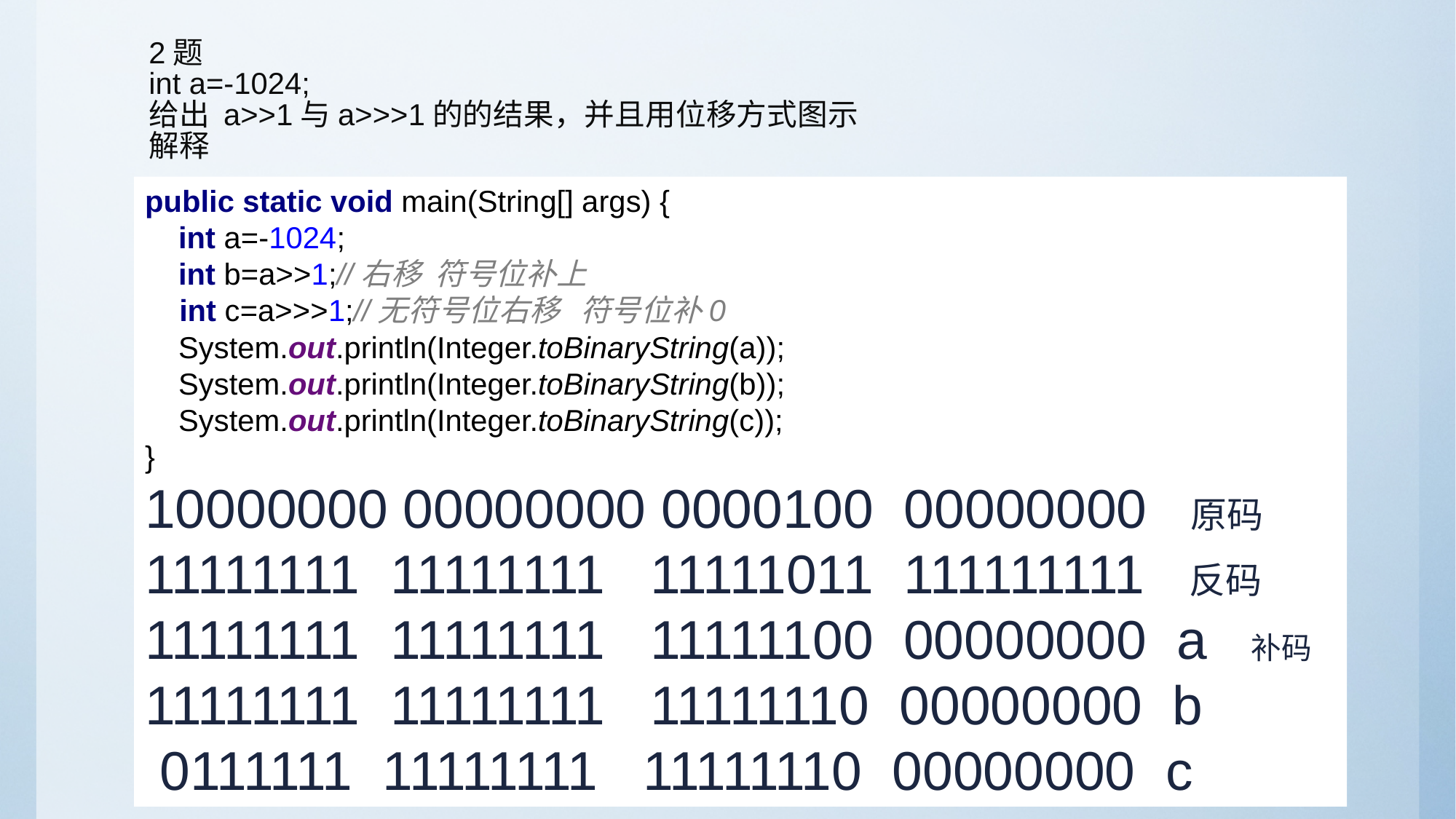

# 2题 int a=-1024; 给出 a>>1与a>>>1的的结果，并且用位移方式图示解释
public static void main(String[] args) {
    int a=-1024;
    int b=a>>1;//右移  符号位补上
    int c=a>>>1;//无符号位右移   符号位补0
    System.out.println(Integer.toBinaryString(a));
    System.out.println(Integer.toBinaryString(b));
    System.out.println(Integer.toBinaryString(c));
}
10000000 00000000 0000100  00000000  原码
11111111  11111111   11111011  111111111  反码
11111111  11111111   11111100  00000000  a  补码
11111111  11111111   11111110  00000000  b
 0111111  11111111   11111110  00000000  c